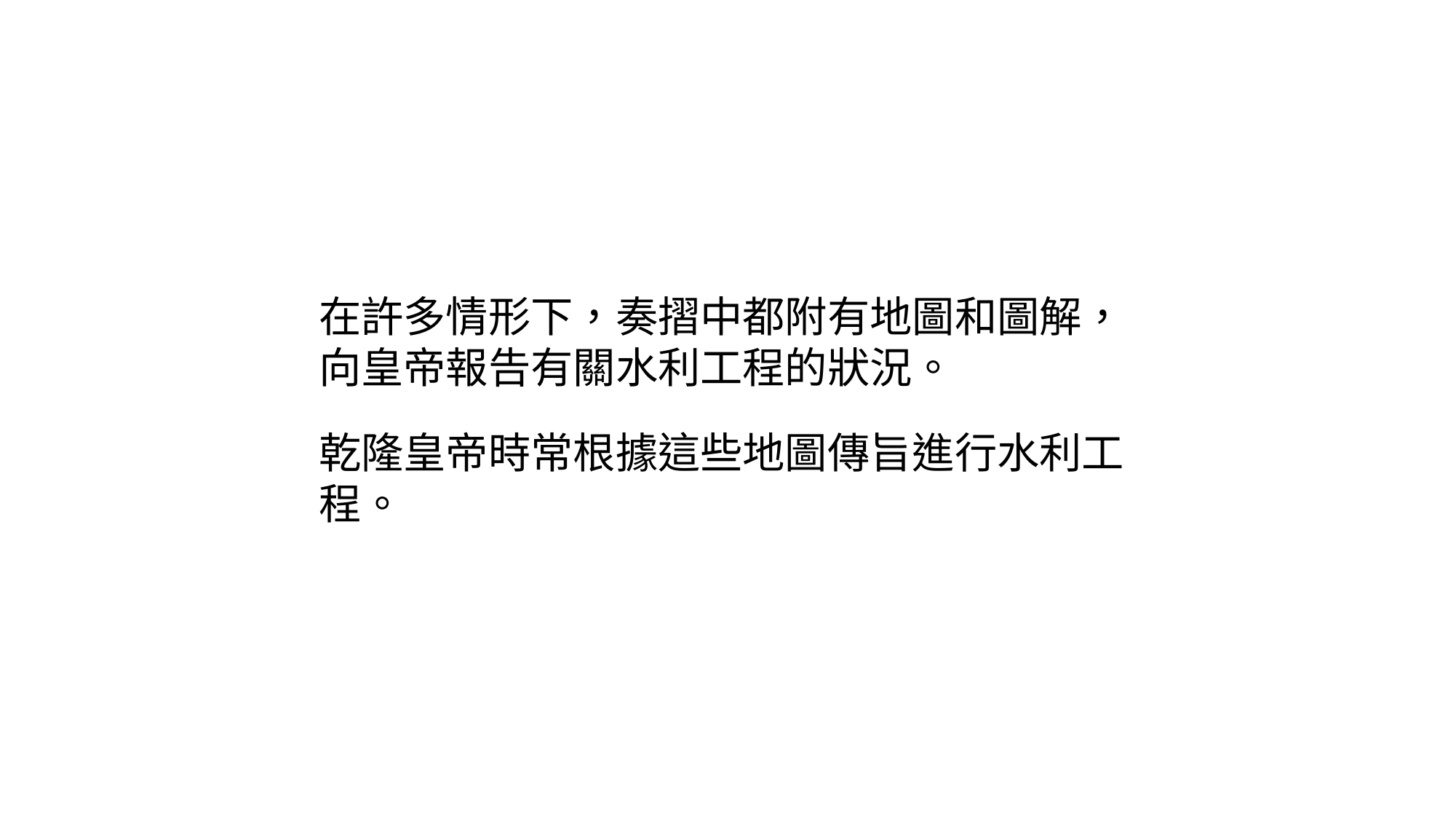

在許多情形下，奏摺中都附有地圖和圖解，向皇帝報告有關水利工程的狀況。
乾隆皇帝時常根據這些地圖傳旨進行水利工程。